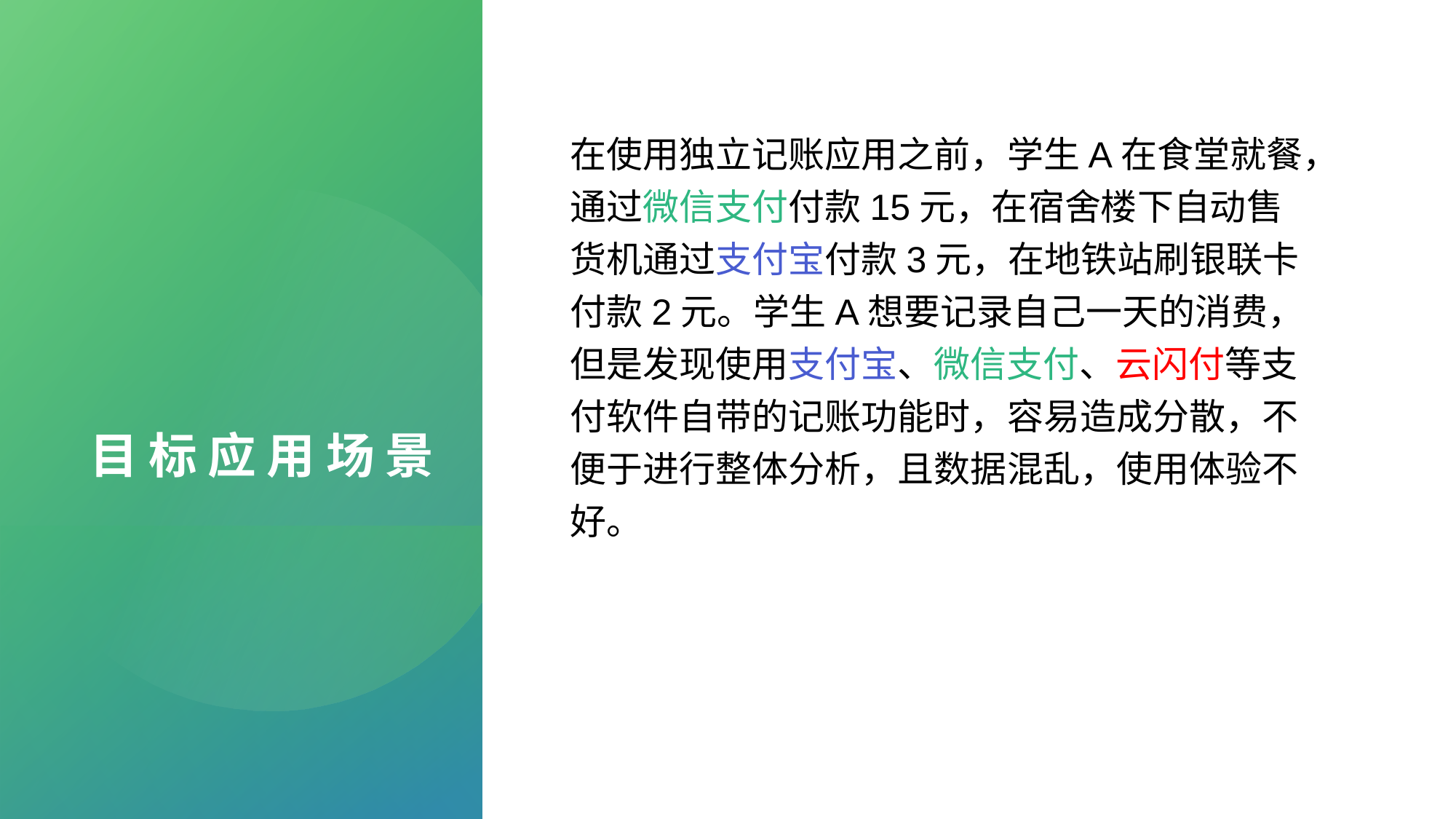

# 目标应用场景
在使用独立记账应用之前，学生A在食堂就餐，通过微信支付付款15元，在宿舍楼下自动售货机通过支付宝付款3元，在地铁站刷银联卡付款2元。学生A想要记录自己一天的消费，但是发现使用支付宝、微信支付、云闪付等支付软件自带的记账功能时，容易造成分散，不便于进行整体分析，且数据混乱，使用体验不好。